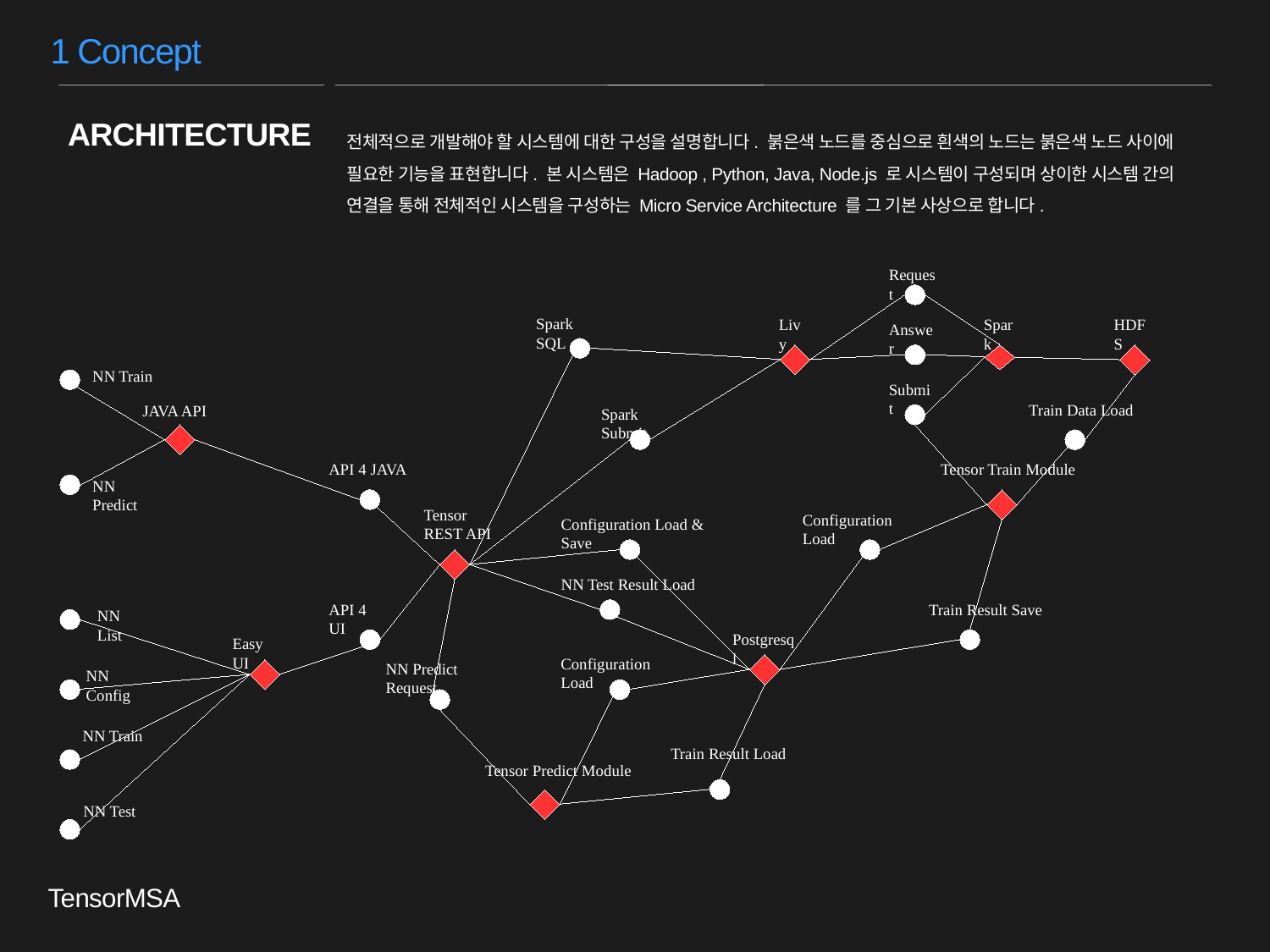

1 Concept

ARCHITECTURE
전체적으로 개발해야 할 시스템에 대한 구성을 설명합니다. 붉은색 노드를 중심으로 흰색의 노드는 붉은색 노드 사이에
필요한 기능을 표현합니다. 본 시스템은 Hadoop , Python, Java, Node.js 로 시스템이 구성되며 상이한 시스템 간의 연결을 통해 전체적인 시스템을 구성하는 Micro Service Architecture 를 그 기본 사상으로 합니다.
Request

Spark SQL
Livy
Spark
HDFS
Answer

NN Train

Submit

Train Data Load
JAVA API
Spark Submit

Tensor Train Module
API 4 JAVA
NN Predict

Tensor
REST API
Configuration Load

Configuration Load & Save

NN Test Result Load

API 4 UI
Train Result Save
NN List

Postgresql
Easy UI

Configuration Load
NN Predict Request

NN Config

NN Train
Train Result Load

Tensor Predict Module

NN Test

TensorMSA